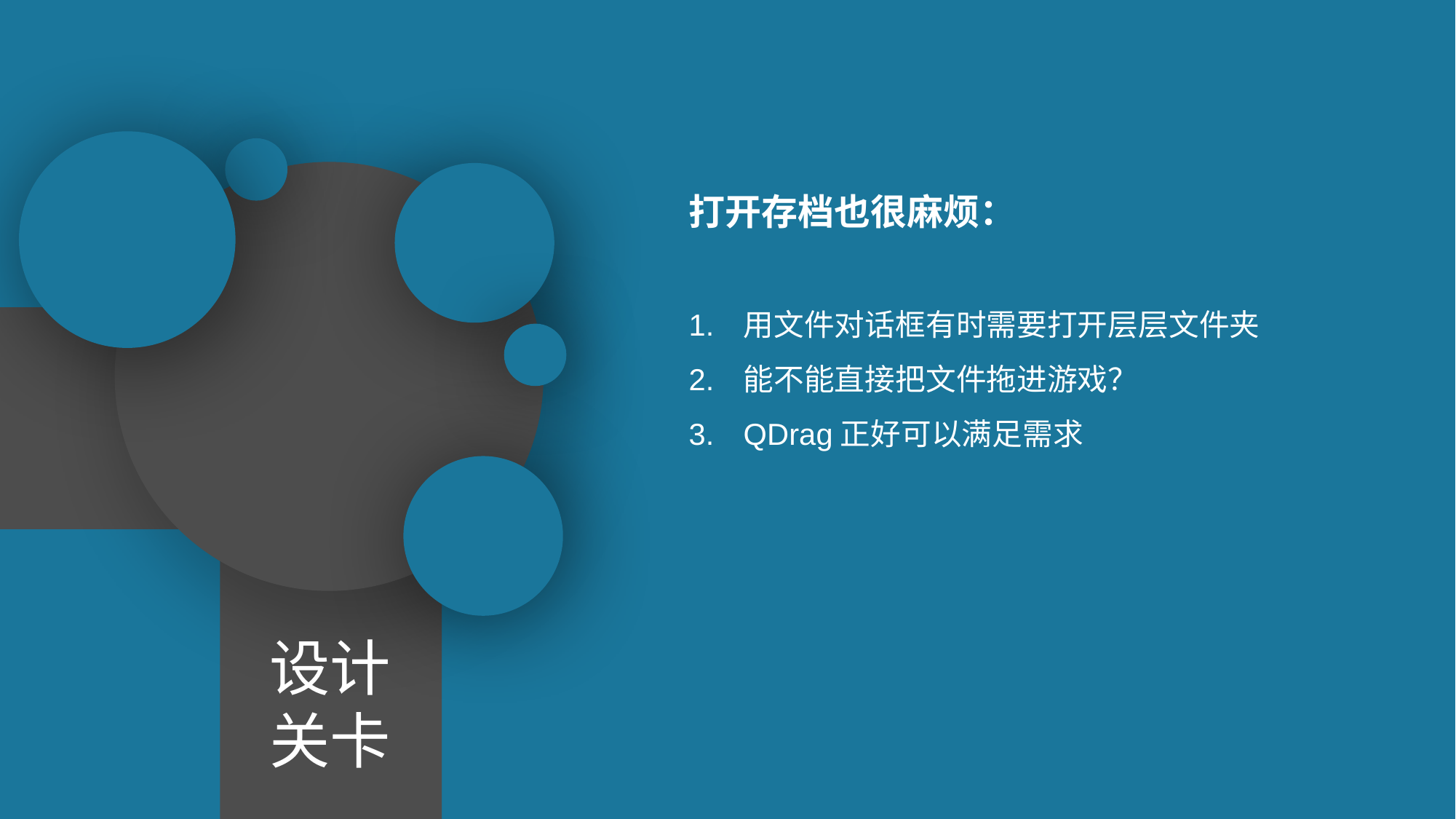

打开存档也很麻烦：

用文件对话框有时需要打开层层文件夹
能不能直接把文件拖进游戏？
QDrag正好可以满足需求

设计关卡